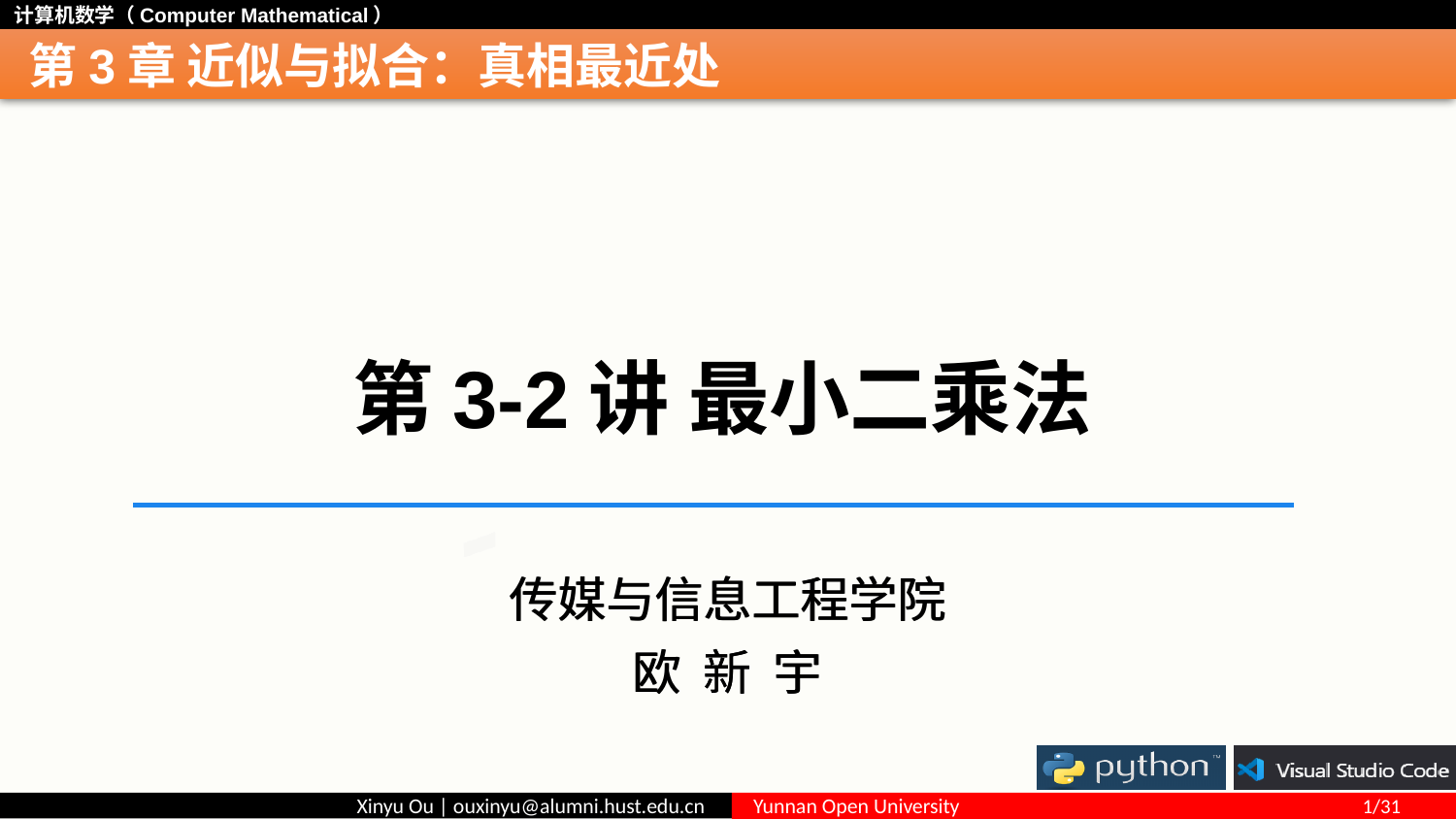

# 第3章 近似与拟合：真相最近处
第3-2讲 最小二乘法

传媒与信息工程学院
欧  新  宇